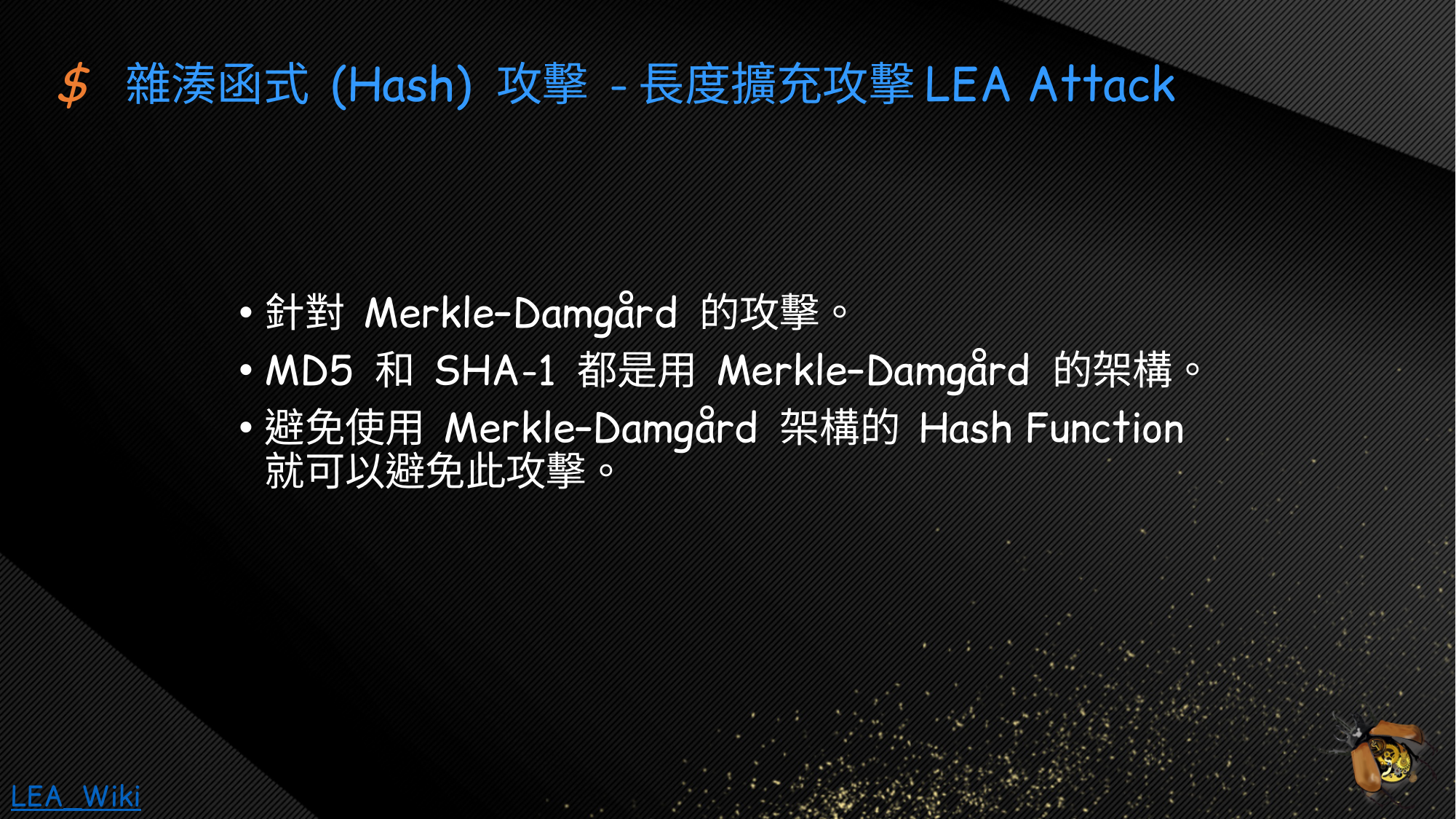

$  雜湊函式 (Hash) 攻擊 -長度擴充攻擊LEA Attack
針對 Merkle–Damgård 的攻擊。
MD5 和 SHA-1 都是用 Merkle–Damgård 的架構。
避免使用 Merkle–Damgård 架構的 Hash Function 就可以避免此攻擊。
LEA_Wiki